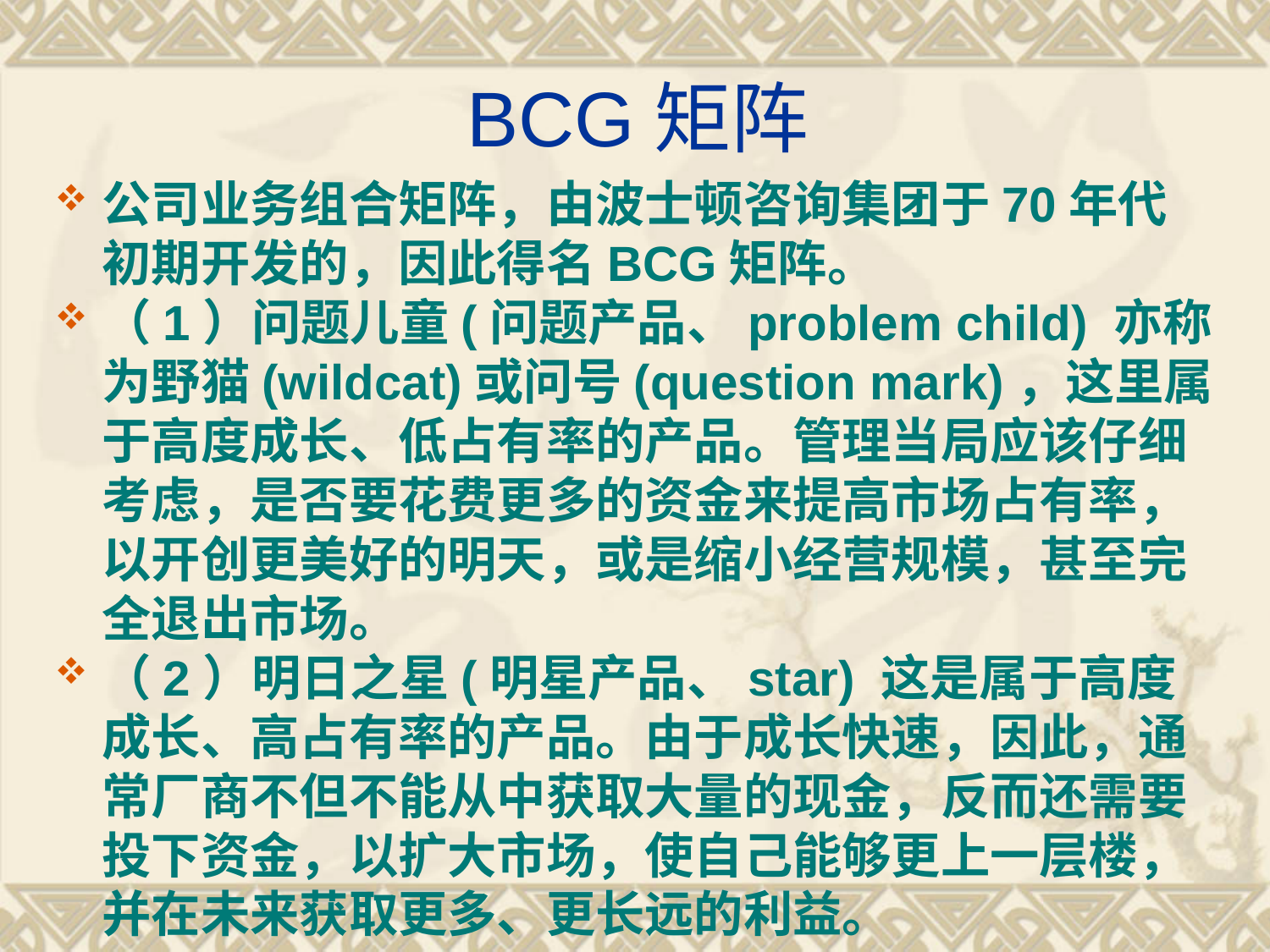

# BCG矩阵
公司业务组合矩阵，由波士顿咨询集团于70年代初期开发的，因此得名BCG矩阵。
（1）问题儿童(问题产品、problem child) 亦称为野猫(wildcat)或问号(question mark)，这里属于高度成长、低占有率的产品。管理当局应该仔细考虑，是否要花费更多的资金来提高市场占有率，以开创更美好的明天，或是缩小经营规模，甚至完全退出市场。
（2）明日之星(明星产品、star) 这是属于高度成长、高占有率的产品。由于成长快速，因此，通常厂商不但不能从中获取大量的现金，反而还需要投下资金，以扩大市场，使自己能够更上一层楼，并在未来获取更多、更长远的利益。